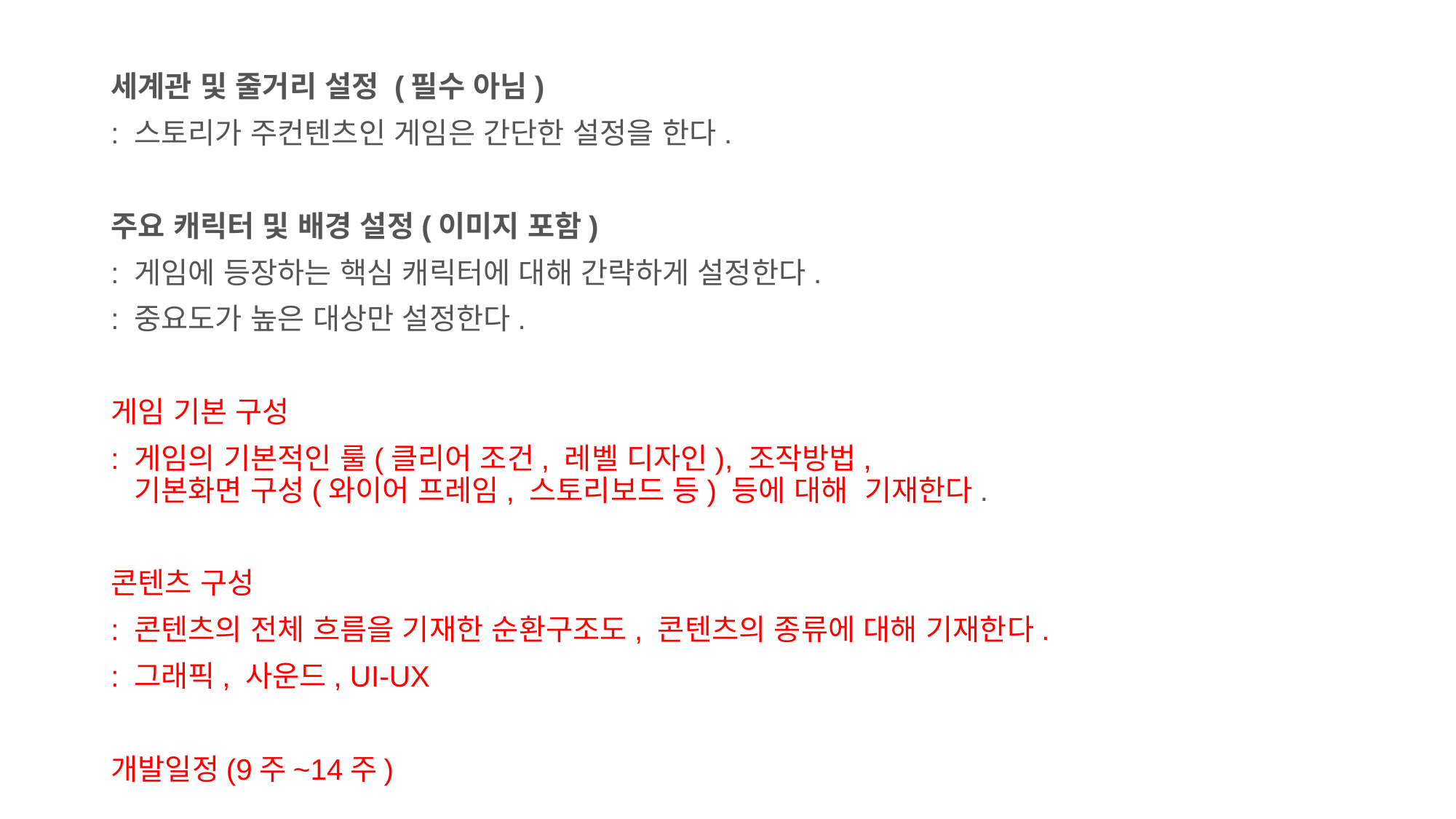

세계관 및 줄거리 설정 (필수 아님)
: 스토리가 주컨텐츠인 게임은 간단한 설정을 한다.

주요 캐릭터 및 배경 설정(이미지 포함)
: 게임에 등장하는 핵심 캐릭터에 대해 간략하게 설정한다.
: 중요도가 높은 대상만 설정한다.

게임 기본 구성
: 게임의 기본적인 룰(클리어 조건, 레벨 디자인), 조작방법,
  기본화면 구성(와이어 프레임, 스토리보드 등) 등에 대해  기재한다.

콘텐츠 구성
: 콘텐츠의 전체 흐름을 기재한 순환구조도, 콘텐츠의 종류에 대해 기재한다.
: 그래픽, 사운드, UI-UX

개발일정(9주~14주)